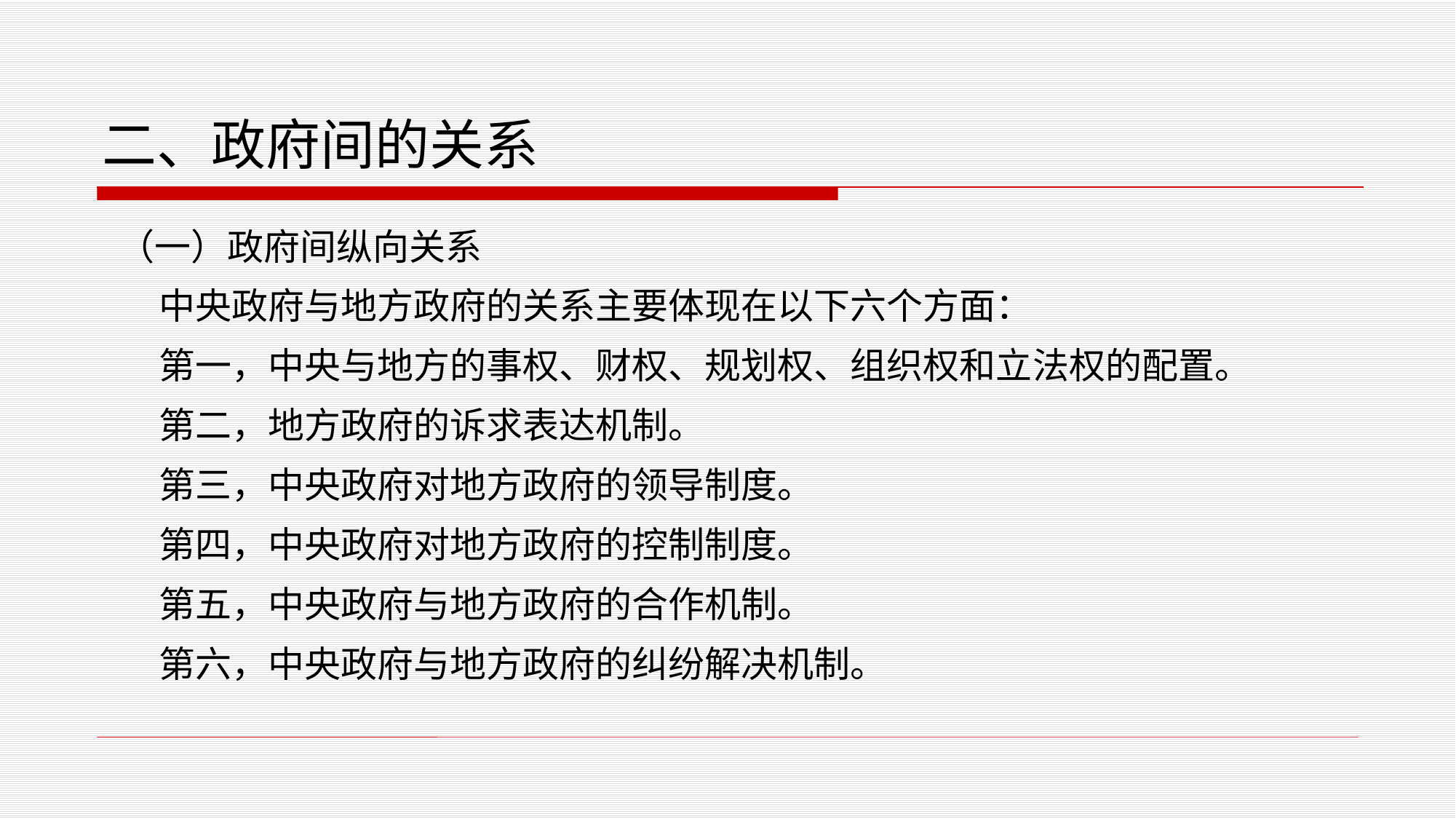

# 二、政府间的关系
 （一）政府间纵向关系
      中央政府与地方政府的关系主要体现在以下六个方面：
      第一，中央与地方的事权、财权、规划权、组织权和立法权的配置。
      第二，地方政府的诉求表达机制。
      第三，中央政府对地方政府的领导制度。
      第四，中央政府对地方政府的控制制度。
      第五，中央政府与地方政府的合作机制。
      第六，中央政府与地方政府的纠纷解决机制。